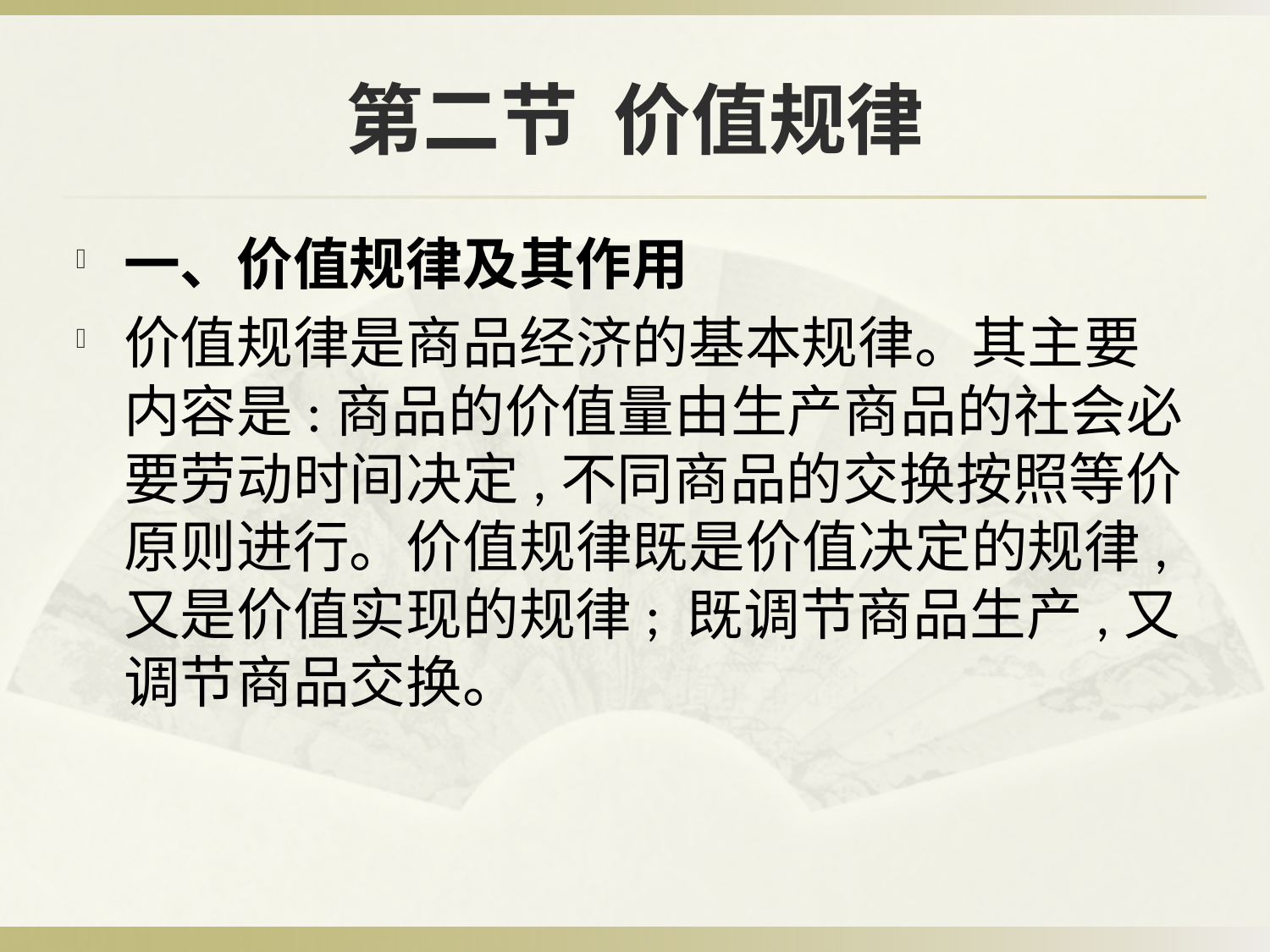

# 第二节  价值规律
一、价值规律及其作用
价值规律是商品经济的基本规律。其主要内容是:商品的价值量由生产商品的社会必要劳动时间决定,不同商品的交换按照等价原则进行。价值规律既是价值决定的规律,又是价值实现的规律; 既调节商品生产,又调节商品交换。